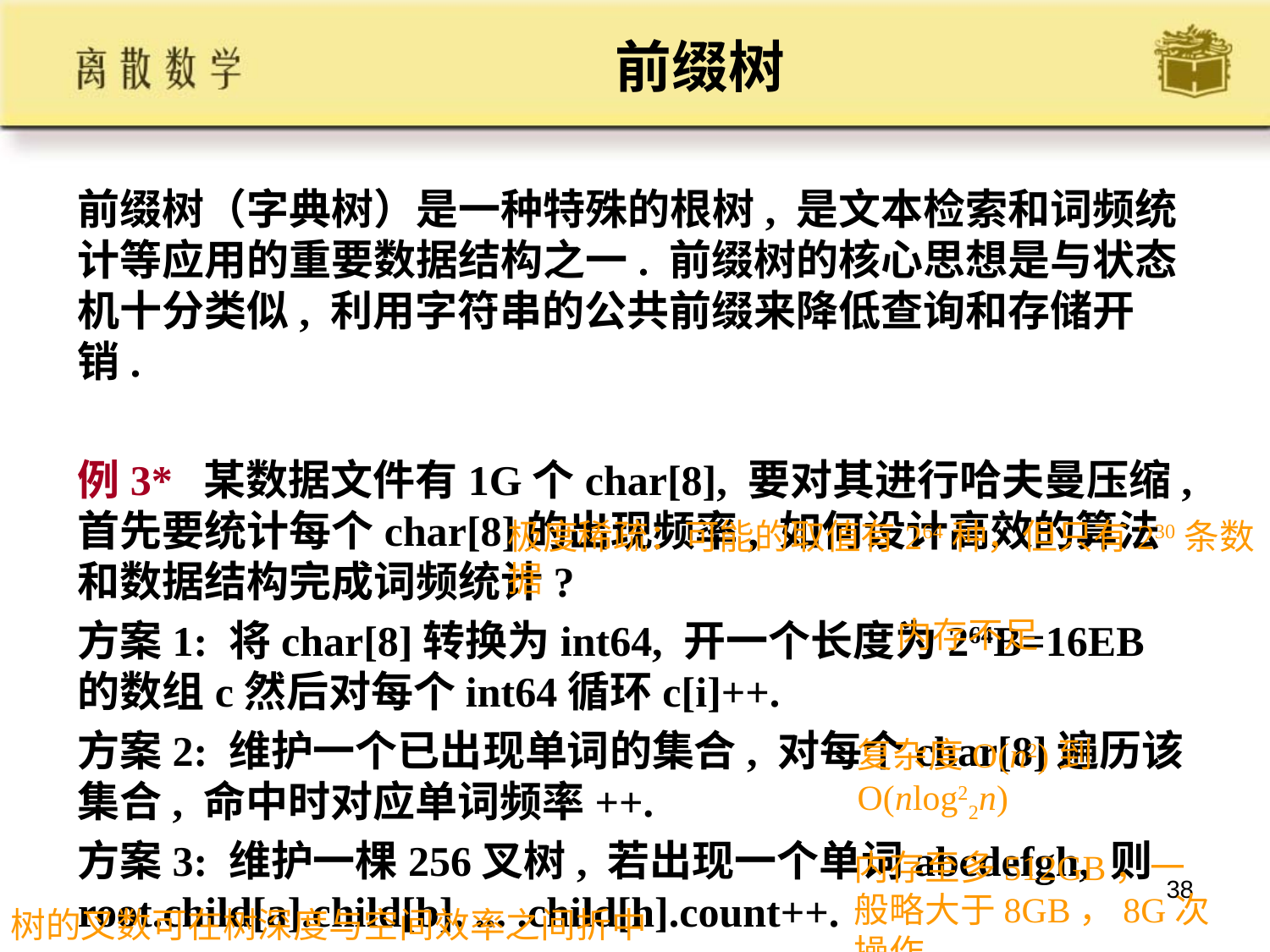

# 前缀树
前缀树（字典树）是一种特殊的根树, 是文本检索和词频统计等应用的重要数据结构之一. 前缀树的核心思想是与状态机十分类似, 利用字符串的公共前缀来降低查询和存储开销.

例3*  某数据文件有1G个char[8], 要对其进行哈夫曼压缩, 首先要统计每个char[8]的出现频率, 如何设计高效的算法和数据结构完成词频统计?
方案1: 将char[8]转换为int64, 开一个长度为264B=16EB的数组c然后对每个int64循环c[i]++.
方案2: 维护一个已出现单词的集合, 对每个char[8]遍历该集合, 命中时对应单词频率++.
方案3: 维护一棵256叉树, 若出现一个单词abcdefgh, 则root.child[a].child[b]. ... .child[h].count++.
极度稀疏：可能的取值有264种，但只有230条数据
内存不足
复杂度O(n2)到O(nlog22n)
内存至多512GB，一般略大于8GB，8G次操作
38
树的叉数可在树深度与空间效率之间折中